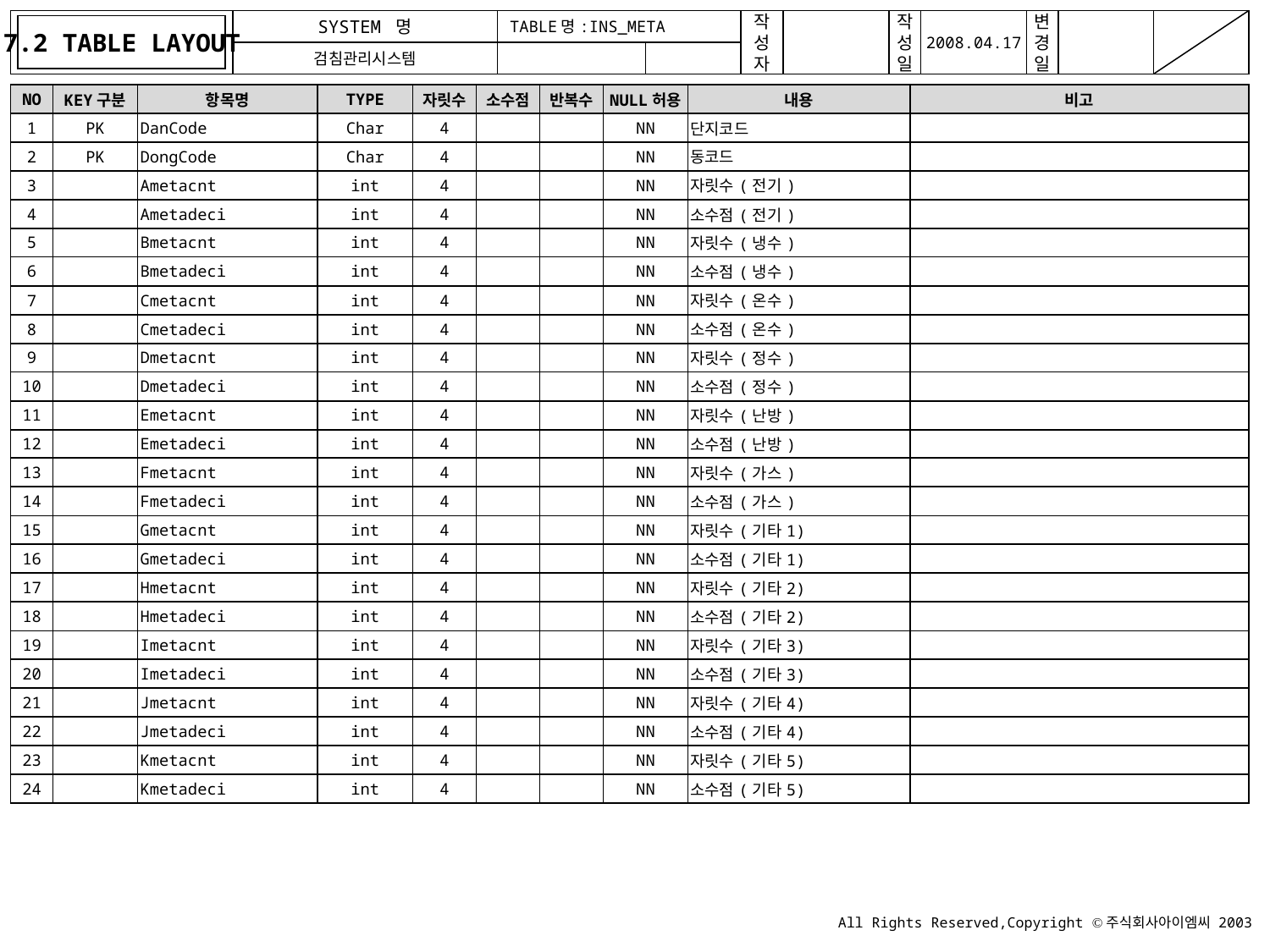

7.2 TABLE LAYOUT
TABLE명:INS_META
| NO | KEY구분 | 항목명 | TYPE | 자릿수 | 소수점 | 반복수 | NULL허용 | 내용 | 비고 |
| --- | --- | --- | --- | --- | --- | --- | --- | --- | --- |
| 1 | PK | DanCode | Char | 4 |  |  | NN | 단지코드 |  |
| 2 | PK | DongCode | Char | 4 |  |  | NN | 동코드 |  |
| 3 |  | Ametacnt | int | 4 |  |  | NN | 자릿수(전기) |  |
| 4 |  | Ametadeci | int | 4 |  |  | NN | 소수점(전기) |  |
| 5 |  | Bmetacnt | int | 4 |  |  | NN | 자릿수(냉수) |  |
| 6 |  | Bmetadeci | int | 4 |  |  | NN | 소수점(냉수) |  |
| 7 |  | Cmetacnt | int | 4 |  |  | NN | 자릿수(온수) |  |
| 8 |  | Cmetadeci | int | 4 |  |  | NN | 소수점(온수) |  |
| 9 |  | Dmetacnt | int | 4 |  |  | NN | 자릿수(정수) |  |
| 10 |  | Dmetadeci | int | 4 |  |  | NN | 소수점(정수) |  |
| 11 |  | Emetacnt | int | 4 |  |  | NN | 자릿수(난방) |  |
| 12 |  | Emetadeci | int | 4 |  |  | NN | 소수점(난방) |  |
| 13 |  | Fmetacnt | int | 4 |  |  | NN | 자릿수(가스) |  |
| 14 |  | Fmetadeci | int | 4 |  |  | NN | 소수점(가스) |  |
| 15 |  | Gmetacnt | int | 4 |  |  | NN | 자릿수(기타1) |  |
| 16 |  | Gmetadeci | int | 4 |  |  | NN | 소수점(기타1) |  |
| 17 |  | Hmetacnt | int | 4 |  |  | NN | 자릿수(기타2) |  |
| 18 |  | Hmetadeci | int | 4 |  |  | NN | 소수점(기타2) |  |
| 19 |  | Imetacnt | int | 4 |  |  | NN | 자릿수(기타3) |  |
| 20 |  | Imetadeci | int | 4 |  |  | NN | 소수점(기타3) |  |
| 21 |  | Jmetacnt | int | 4 |  |  | NN | 자릿수(기타4) |  |
| 22 |  | Jmetadeci | int | 4 |  |  | NN | 소수점(기타4) |  |
| 23 |  | Kmetacnt | int | 4 |  |  | NN | 자릿수(기타5) |  |
| 24 |  | Kmetadeci | int | 4 |  |  | NN | 소수점(기타5) |  |